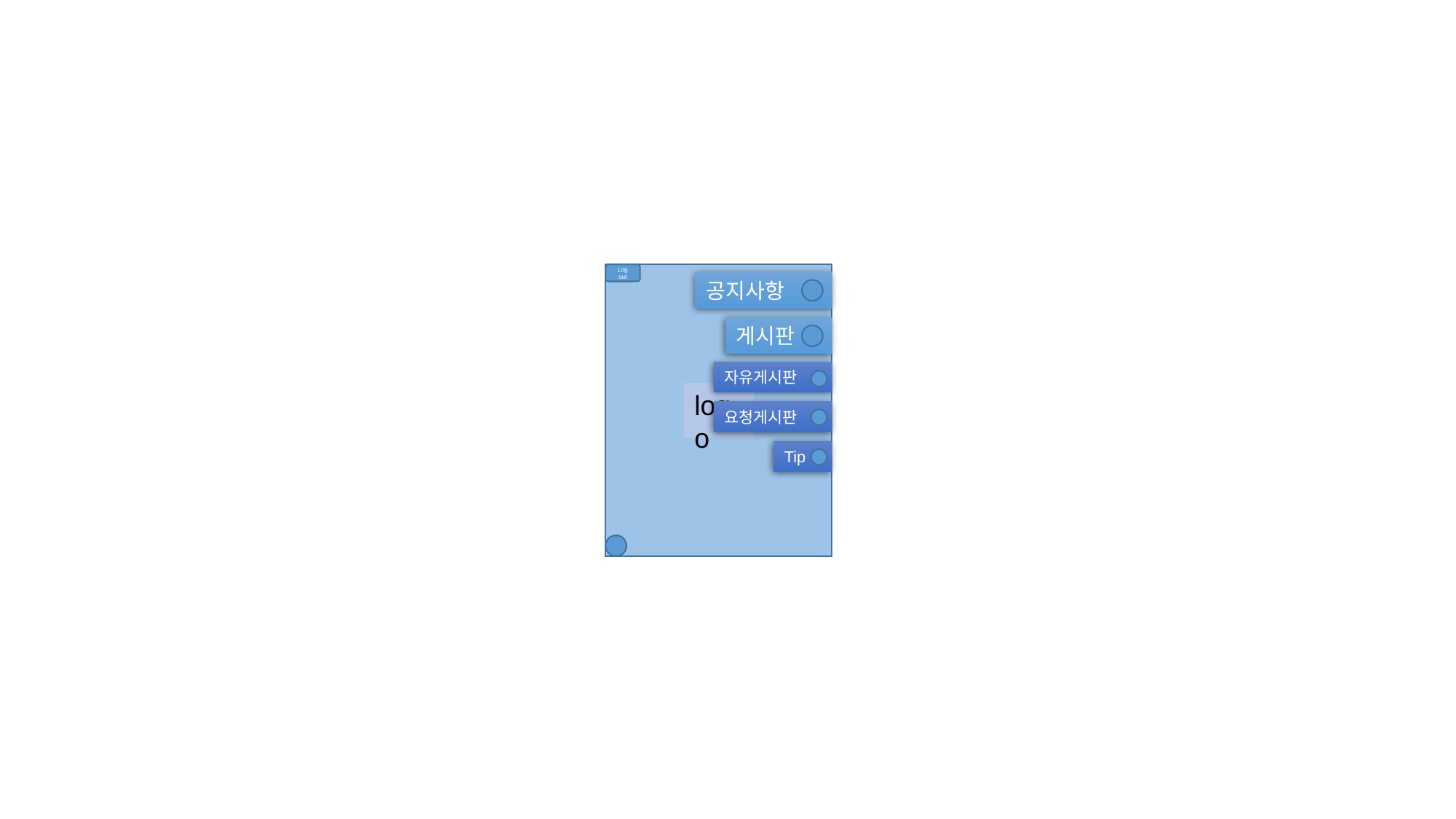

Log out
공지사항

게시판

자유게시판

logo
요청게시판

Tip